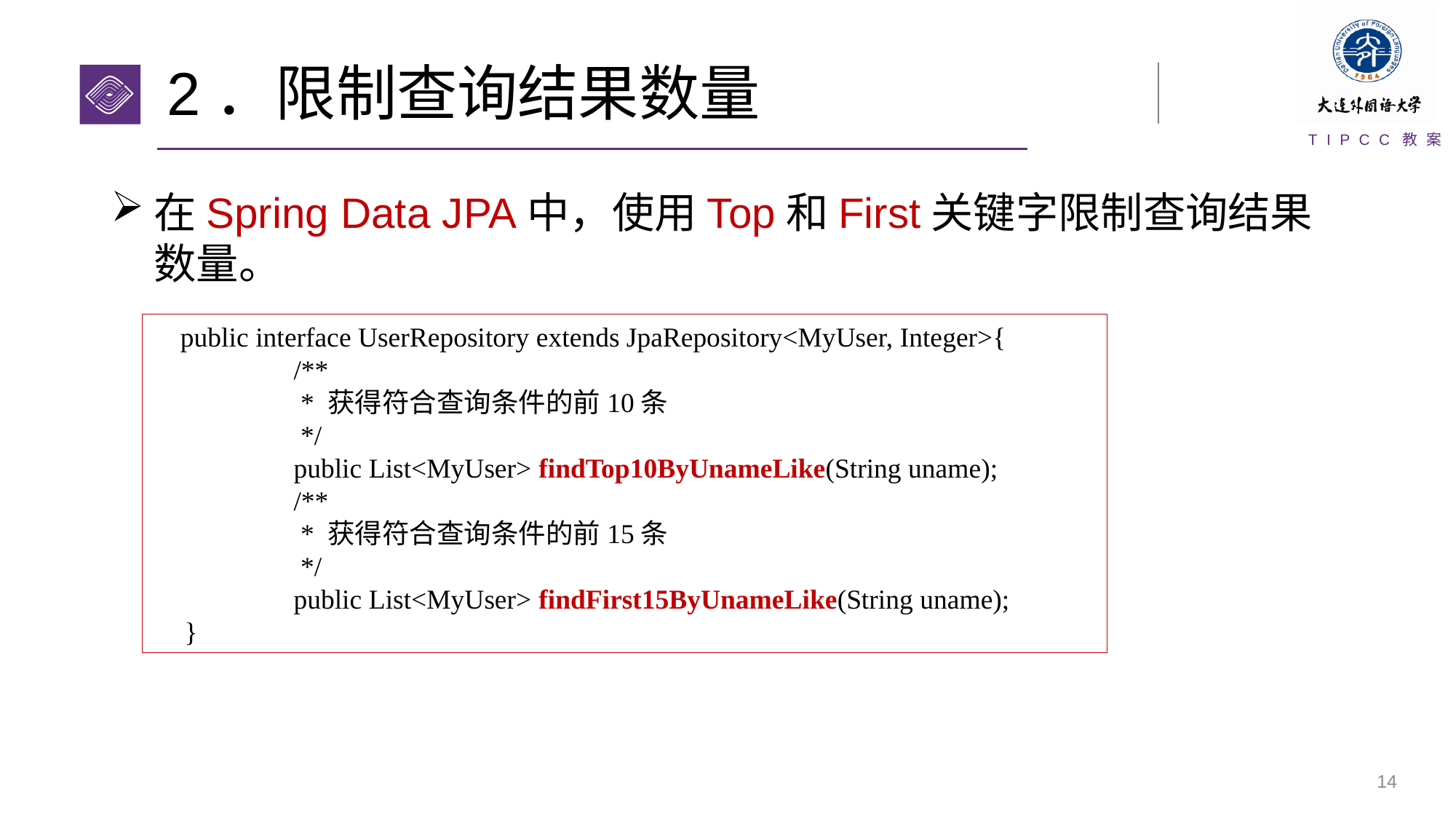

# 2．限制查询结果数量
在Spring Data JPA中，使用Top和First关键字限制查询结果数量。
    public interface UserRepository extends JpaRepository<MyUser, Integer>{
	/**
	 * 获得符合查询条件的前10条
	 */
	public List<MyUser> findTop10ByUnameLike(String uname);
	/**
	 * 获得符合查询条件的前15条
	 */
	public List<MyUser> findFirst15ByUnameLike(String uname);
}
14